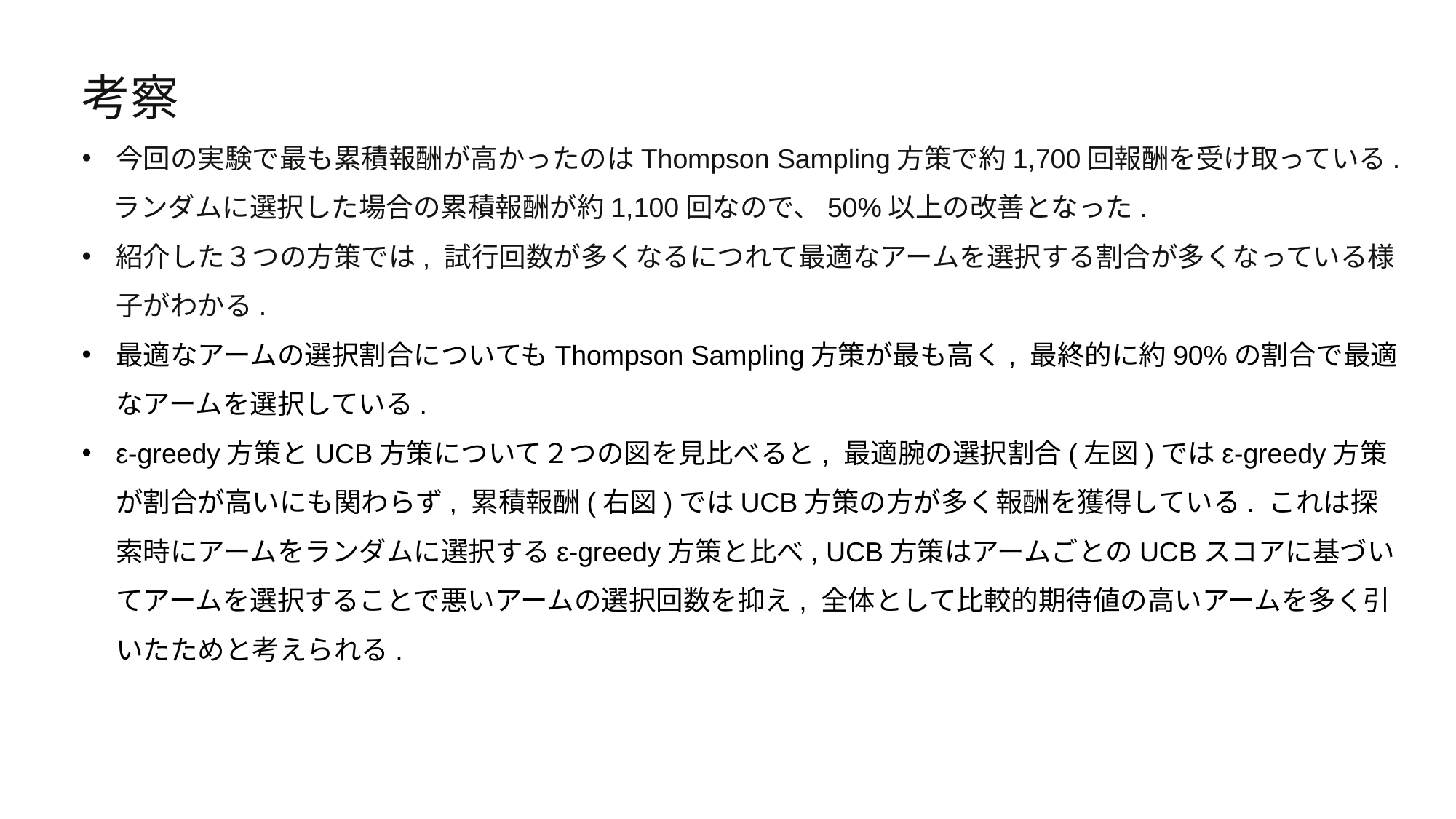

考察
今回の実験で最も累積報酬が高かったのはThompson Sampling方策で約1,700回報酬を受け取っている.
    ランダムに選択した場合の累積報酬が約1,100回なので、50%以上の改善となった.
紹介した３つの方策では, 試行回数が多くなるにつれて最適なアームを選択する割合が多くなっている様子がわかる.
最適なアームの選択割合についてもThompson Sampling方策が最も高く, 最終的に約90%の割合で最適なアームを選択している.
ε-greedy方策とUCB方策について２つの図を見比べると, 最適腕の選択割合(左図)ではε-greedy方策が割合が高いにも関わらず, 累積報酬(右図)ではUCB方策の方が多く報酬を獲得している. これは探索時にアームをランダムに選択するε-greedy方策と比べ, UCB方策はアームごとのUCBスコアに基づいてアームを選択することで悪いアームの選択回数を抑え, 全体として比較的期待値の高いアームを多く引いたためと考えられる.